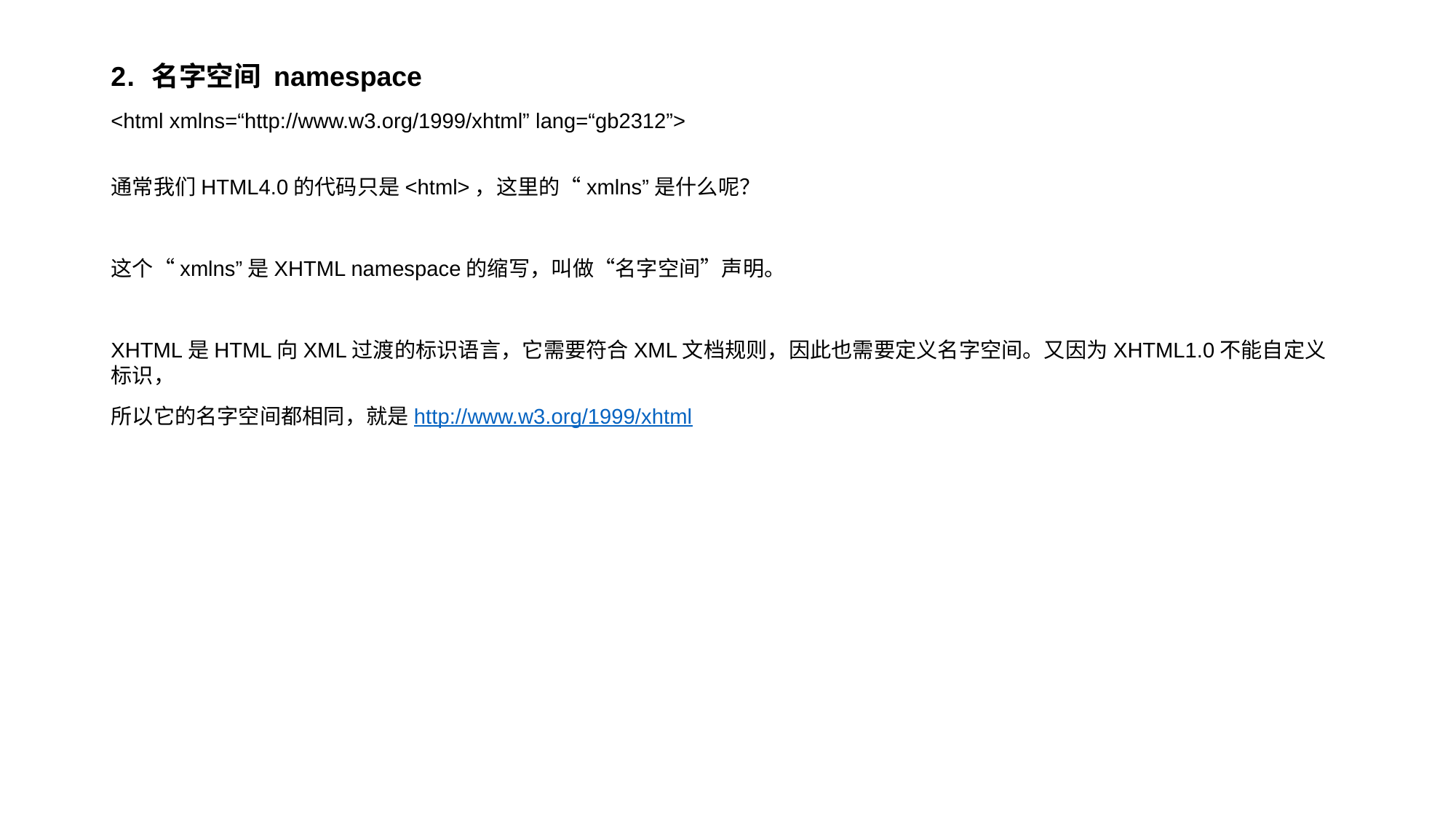

名字空间 namespace
<html xmlns=“http://www.w3.org/1999/xhtml” lang=“gb2312”>
通常我们HTML4.0的代码只是<html>，这里的“xmlns”是什么呢？

这个“xmlns”是XHTML namespace的缩写，叫做“名字空间”声明。

XHTML是HTML向XML过渡的标识语言，它需要符合XML文档规则，因此也需要定义名字空间。又因为XHTML1.0不能自定义标识，
所以它的名字空间都相同，就是http://www.w3.org/1999/xhtml